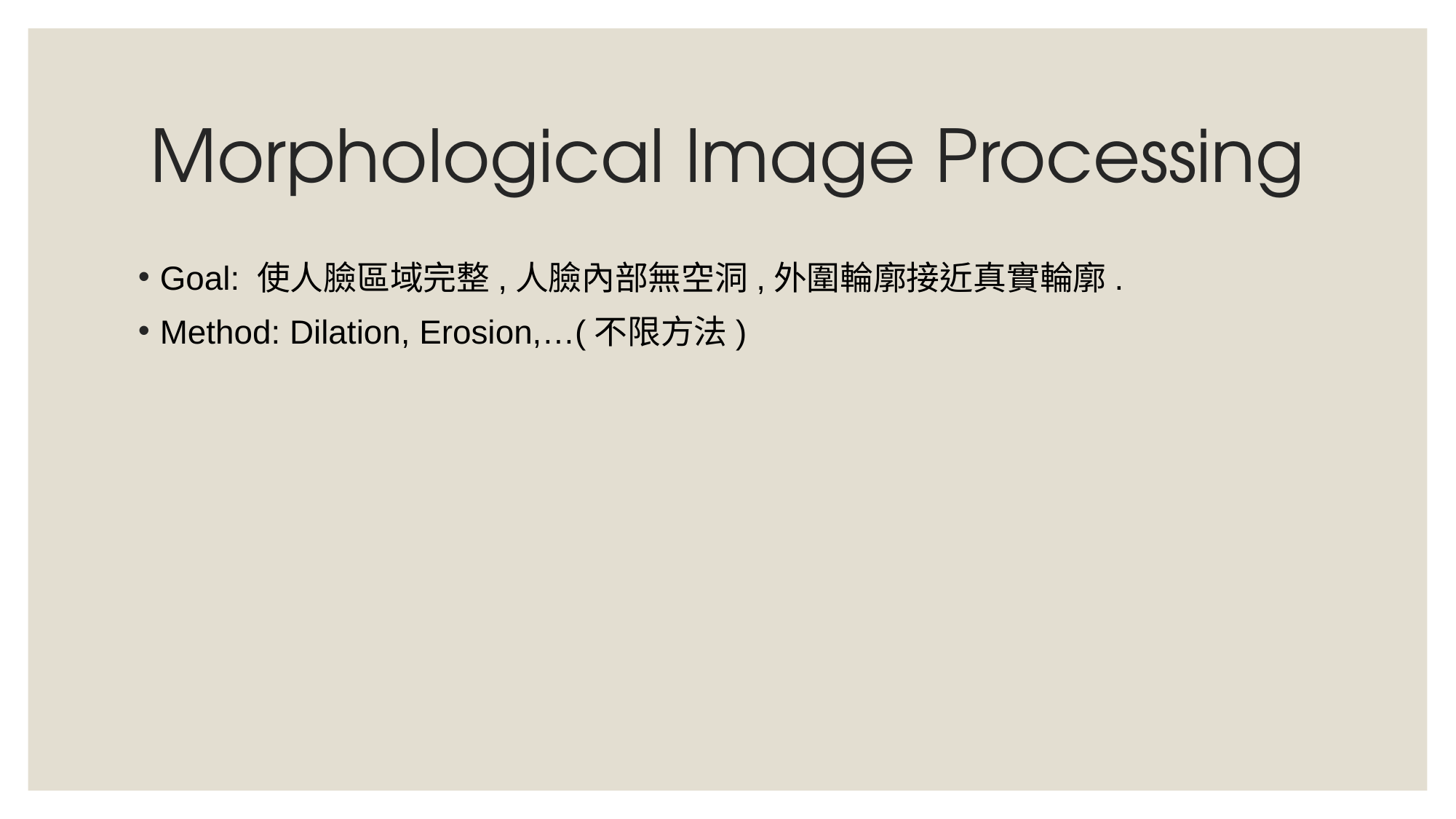

# Morphological Image Processing
Goal: 使人臉區域完整,人臉內部無空洞,外圍輪廓接近真實輪廓.
Method: Dilation, Erosion,…(不限方法)